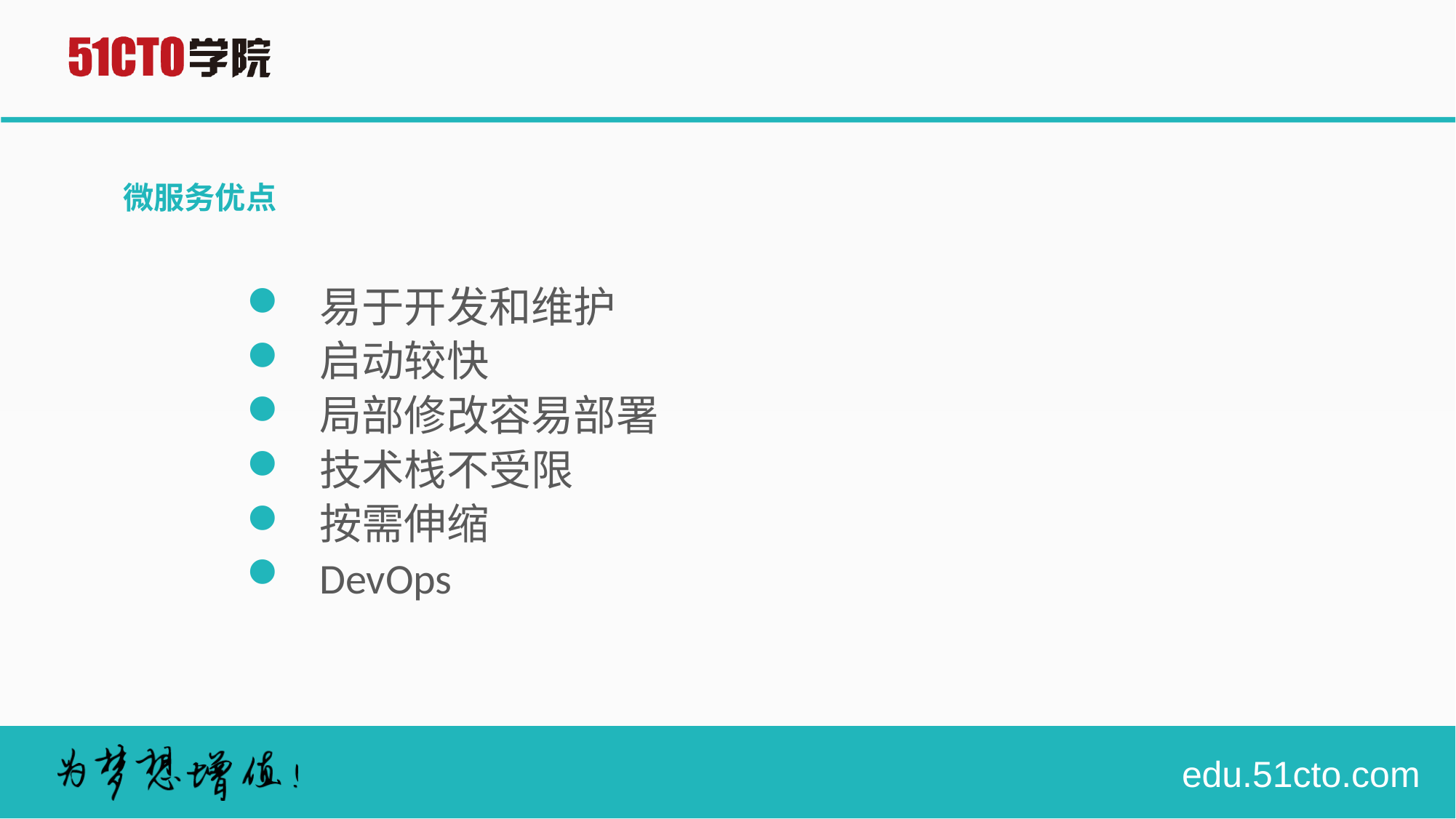

# 微服务优点
易于开发和维护
启动较快
局部修改容易部署
技术栈不受限
按需伸缩
DevOps